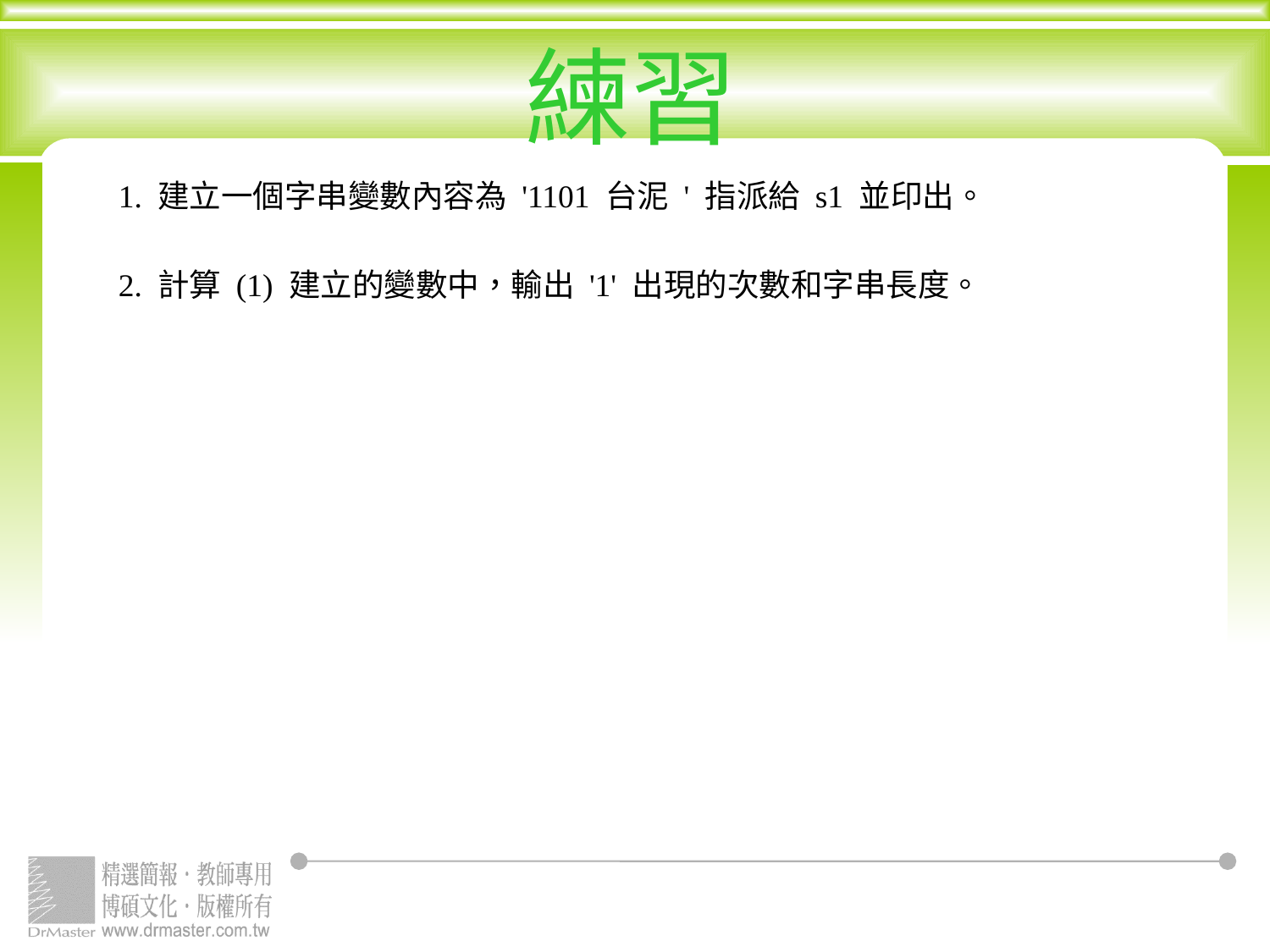

# 練習
1. 建立一個字串變數內容為 '1101 台泥 ' 指派給 s1 並印出。

2. 計算 (1) 建立的變數中，輸出 '1' 出現的次數和字串長度。